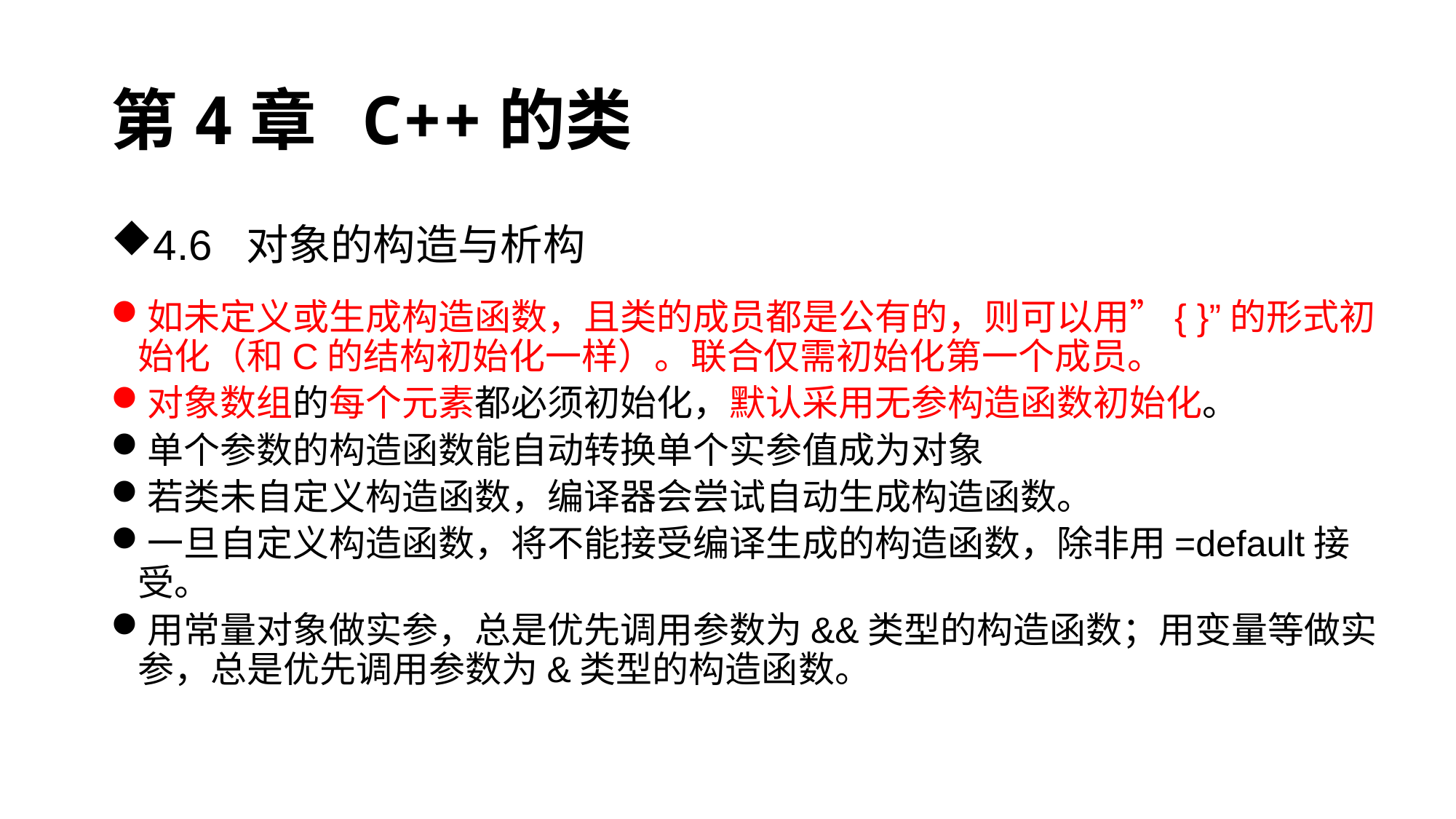

# 第4章  C++的类
4.6  对象的构造与析构
如未定义或生成构造函数，且类的成员都是公有的，则可以用”{ }”的形式初始化（和C的结构初始化一样）。联合仅需初始化第一个成员。
对象数组的每个元素都必须初始化，默认采用无参构造函数初始化。
单个参数的构造函数能自动转换单个实参值成为对象
若类未自定义构造函数，编译器会尝试自动生成构造函数。
一旦自定义构造函数，将不能接受编译生成的构造函数，除非用=default接受。
用常量对象做实参，总是优先调用参数为&&类型的构造函数；用变量等做实参，总是优先调用参数为&类型的构造函数。